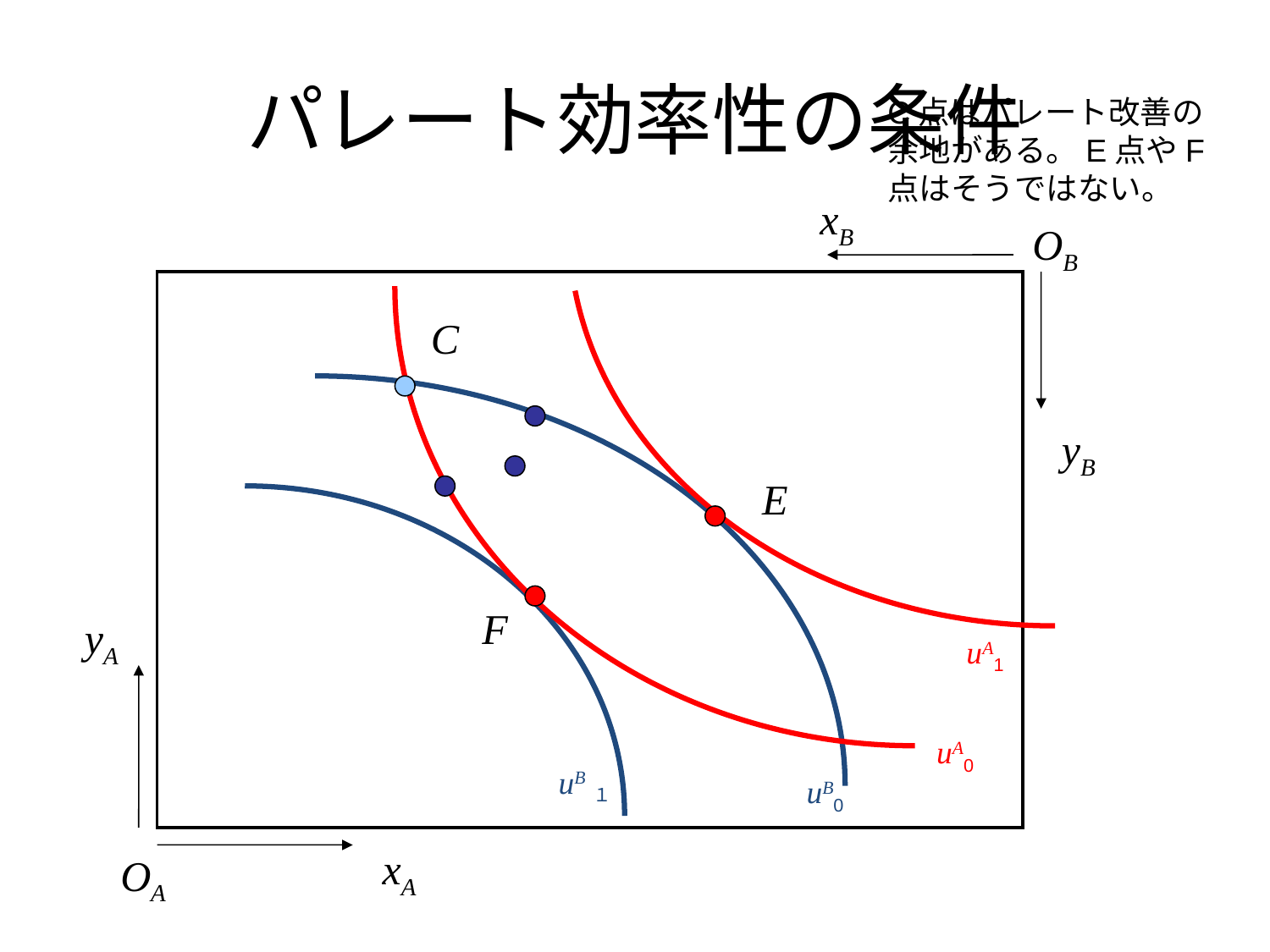

# パレート効率性の条件
C点はパレート改善の余地がある。E点やF点はそうではない。
xB
OB

C

yB

E

F
yA
uA1

uA0
uB１
uB0
xA
OA